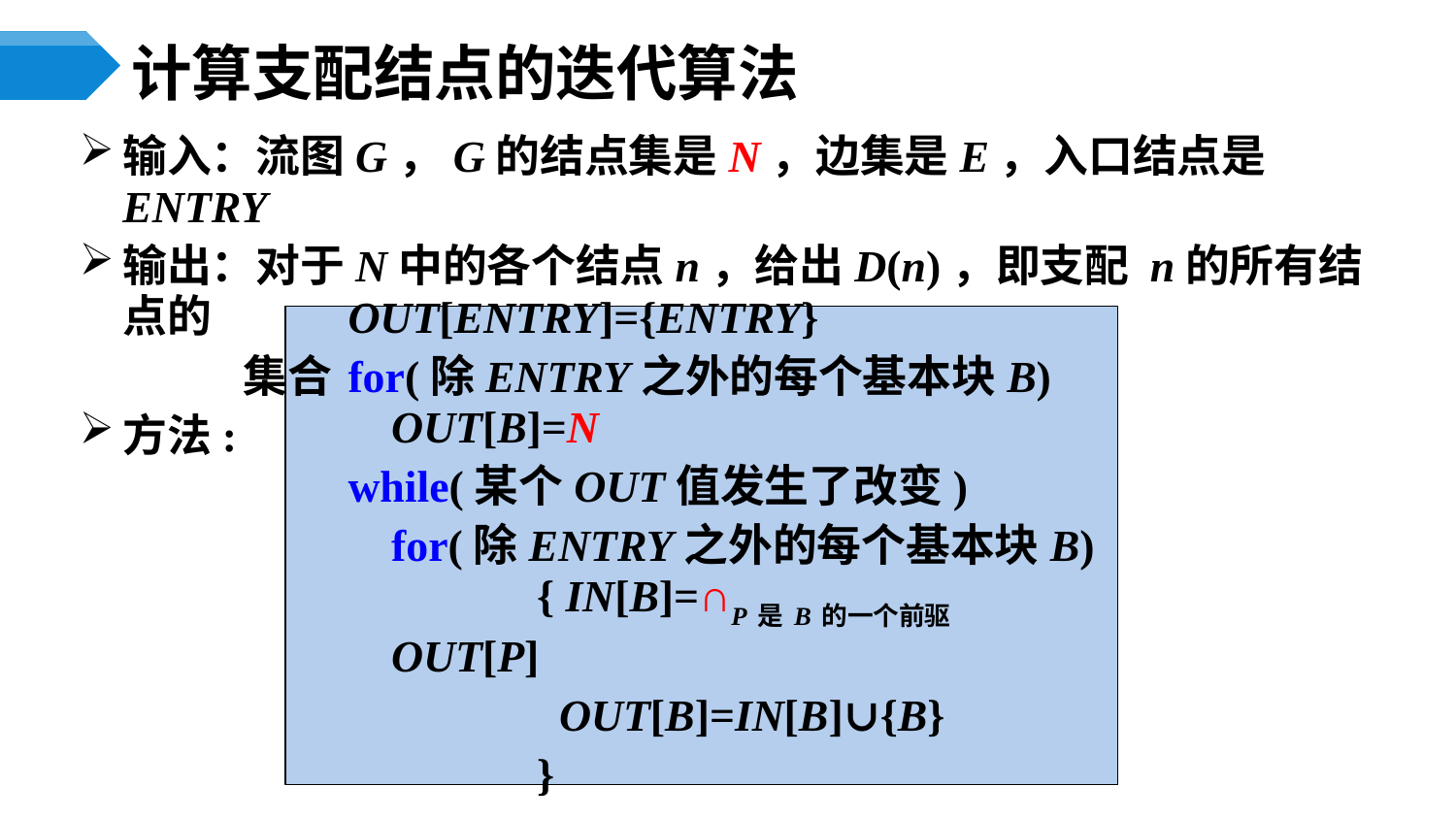

# 计算支配结点的迭代算法
输入：流图G，G的结点集是N，边集是E，入口结点是ENTRY
输出：对于N中的各个结点n，给出D(n)，即支配 n的所有结点的
               集合
方法:

OUT[ENTRY]={ENTRY}
for(除ENTRY之外的每个基本块B)  OUT[B]=N
while(某个OUT值发生了改变)
	for(除ENTRY之外的每个基本块B)
		{ IN[B]=∩P是B的一个前驱OUT[P]
		  OUT[B]=IN[B]∪{B}
		}